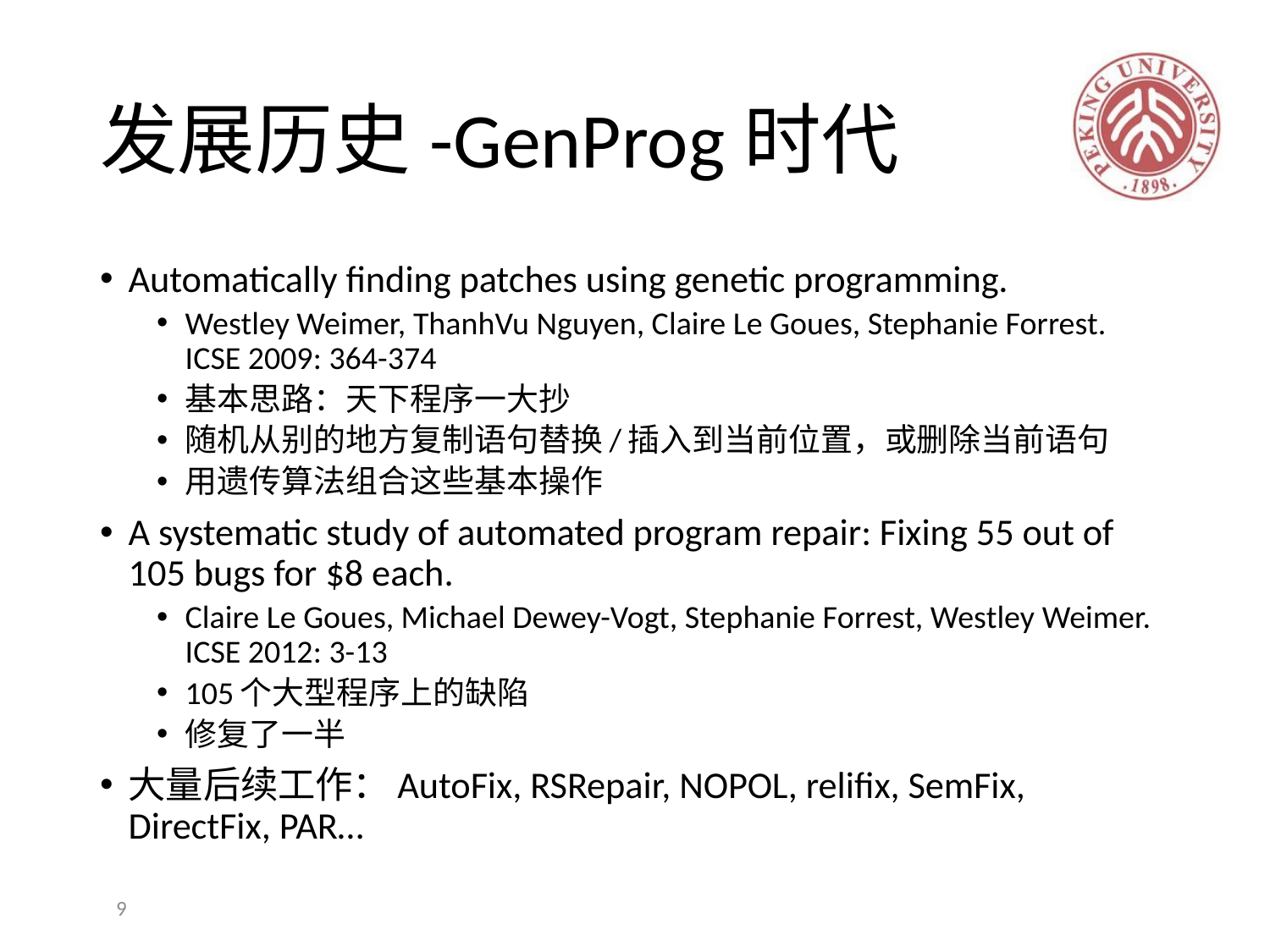

# 发展历史-GenProg时代
Automatically finding patches using genetic programming.
Westley Weimer, ThanhVu Nguyen, Claire Le Goues, Stephanie Forrest. ICSE 2009: 364-374
基本思路：天下程序一大抄
随机从别的地方复制语句替换/插入到当前位置，或删除当前语句
用遗传算法组合这些基本操作
A systematic study of automated program repair: Fixing 55 out of 105 bugs for $8 each.
Claire Le Goues, Michael Dewey-Vogt, Stephanie Forrest, Westley Weimer. ICSE 2012: 3-13
105个大型程序上的缺陷
修复了一半
大量后续工作：AutoFix, RSRepair, NOPOL, relifix, SemFix, DirectFix, PAR…

9